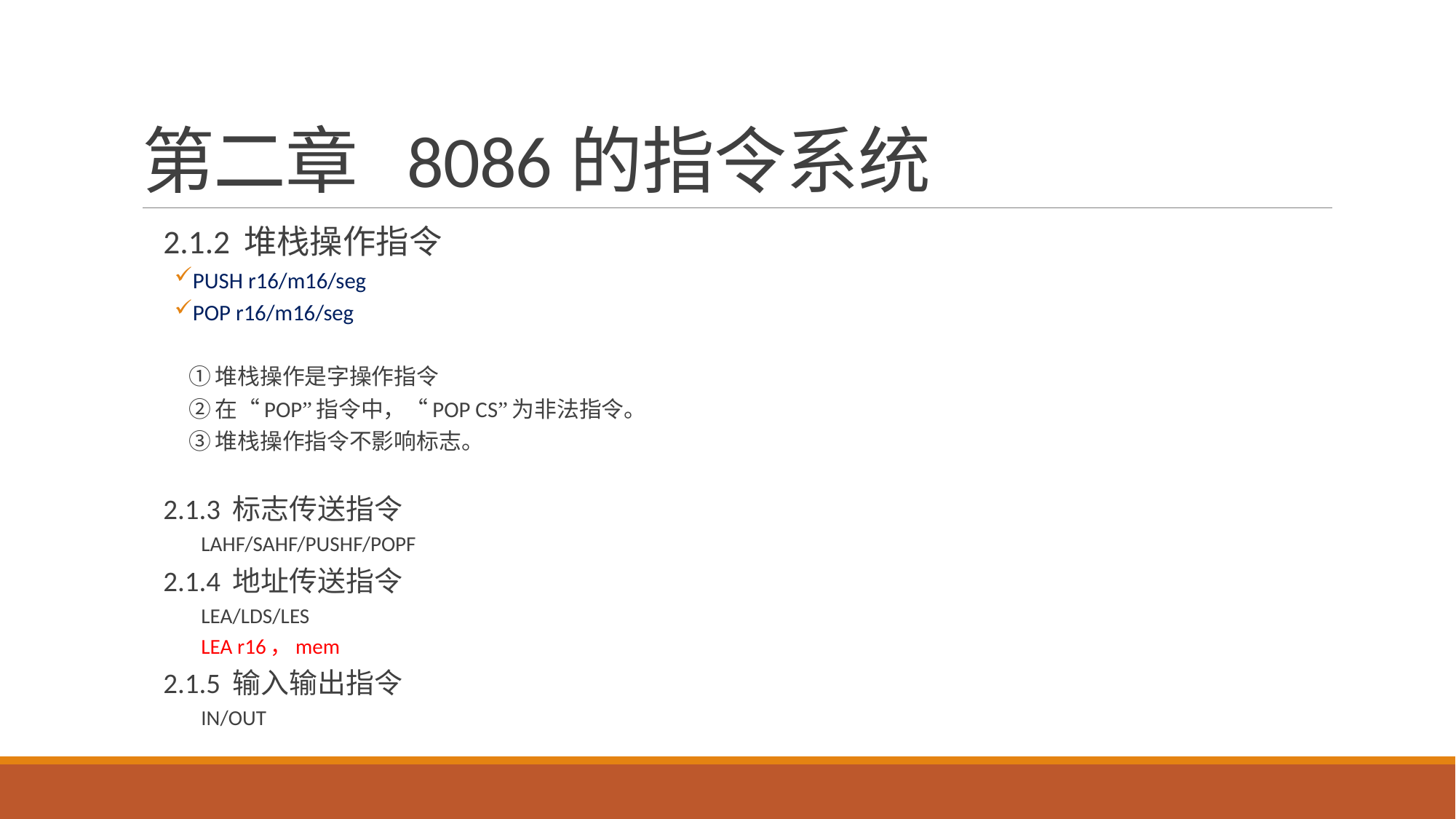

# 第二章  8086的指令系统
2.1.2 堆栈操作指令
PUSH r16/m16/seg
POP r16/m16/seg

     ①堆栈操作是字操作指令
     ②在“POP”指令中，“POP CS”为非法指令。
     ③堆栈操作指令不影响标志。

2.1.3 标志传送指令
        LAHF/SAHF/PUSHF/POPF
2.1.4 地址传送指令
        LEA/LDS/LES
        LEA r16，mem
2.1.5 输入输出指令
        IN/OUT